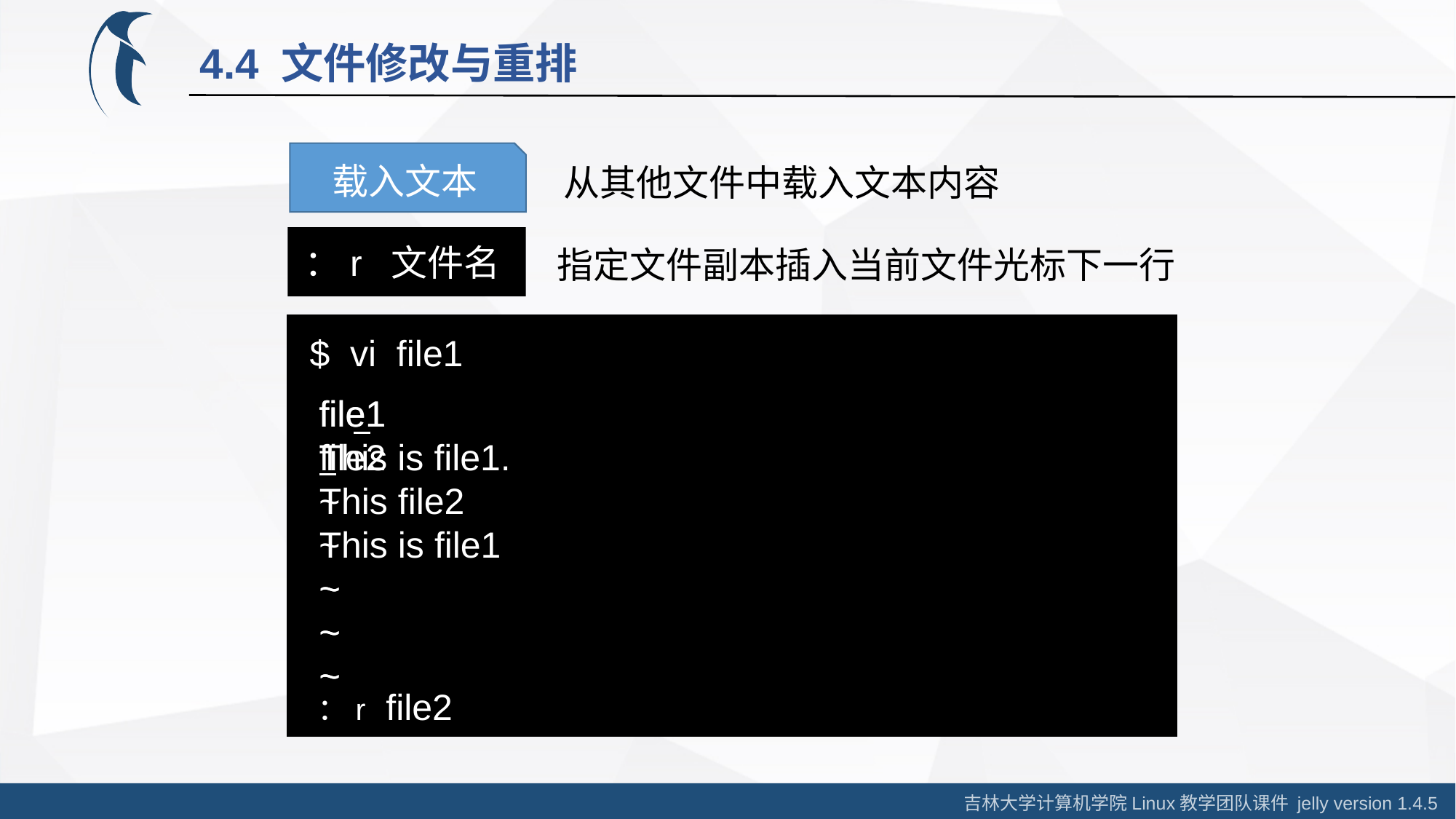

4.4 文件修改与重排
从其他文件中载入文本内容
载入文本
：r  文件名
指定文件副本插入当前文件光标下一行

$  vi  file1
file1
This is file1.
~
~
~
~
~
file1
file2
This file2
This is file1
~
~
~
：r  file2